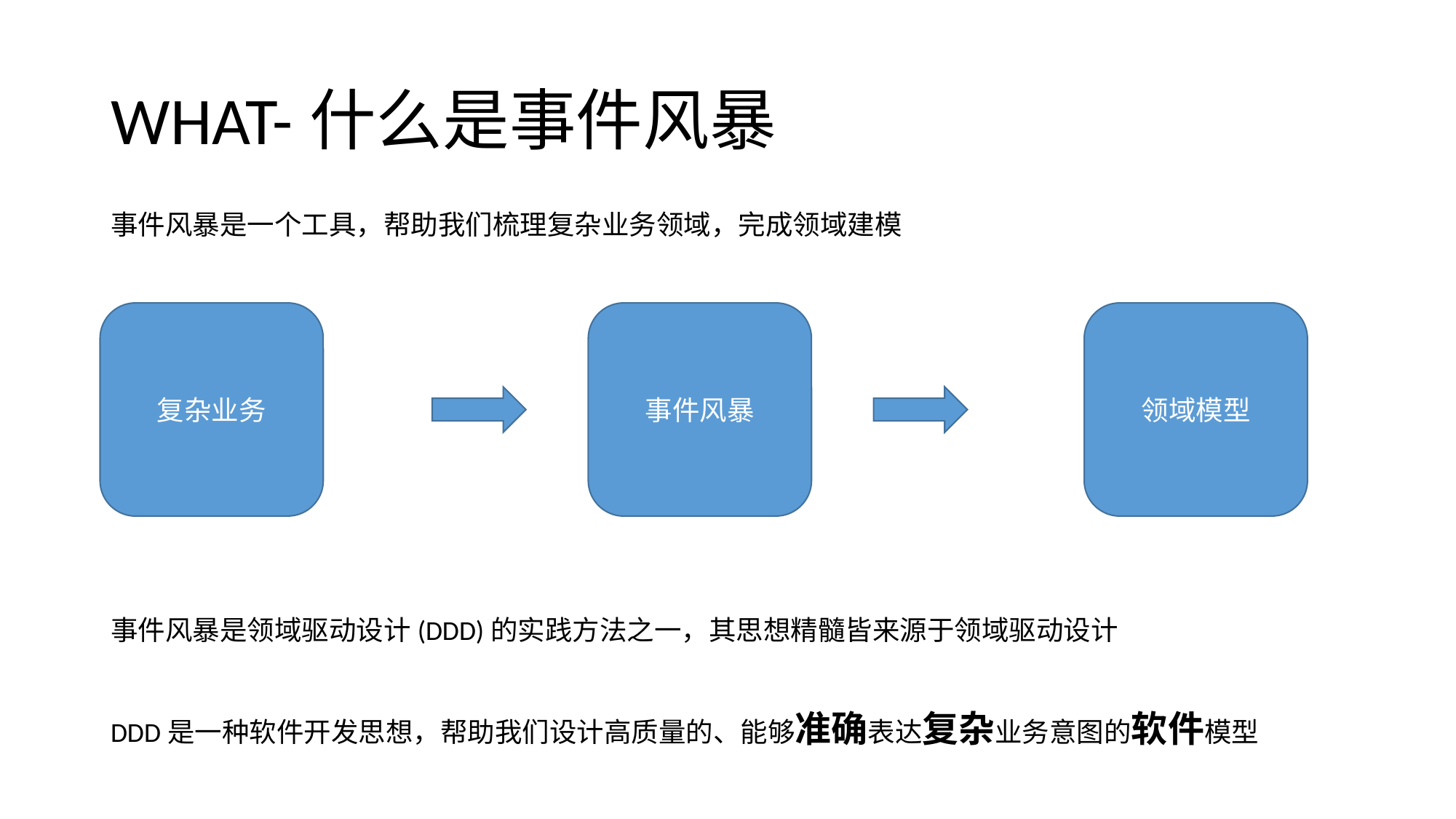

# WHAT-什么是事件风暴
事件风暴是一个工具，帮助我们梳理复杂业务领域，完成领域建模
复杂业务
事件风暴
领域模型

事件风暴是领域驱动设计(DDD)的实践方法之一，其思想精髓皆来源于领域驱动设计
DDD是一种软件开发思想，帮助我们设计高质量的、能够准确表达复杂业务意图的软件模型